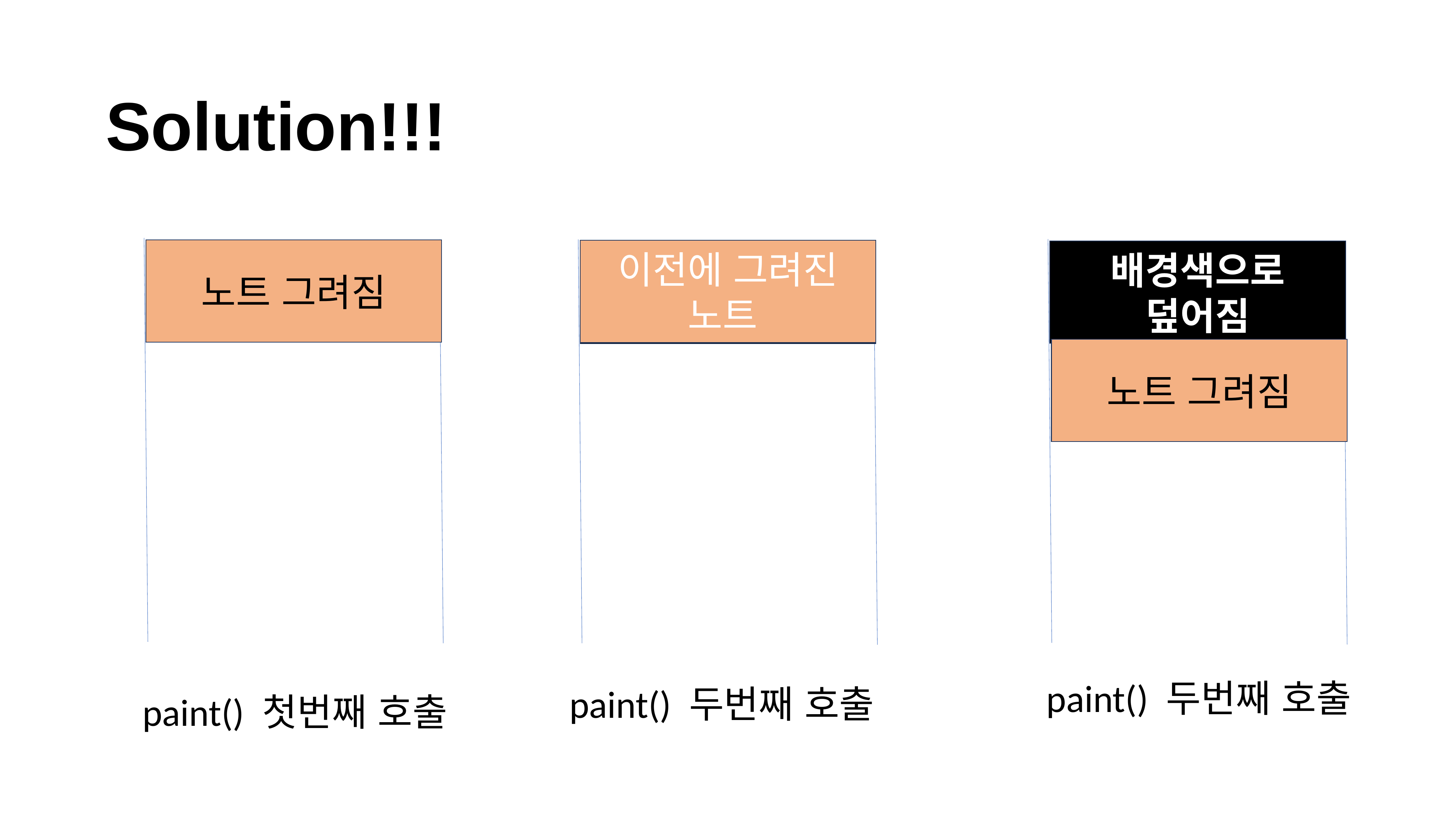

Solution!!!
노트 그려짐
이전에 그려진 노트
배경색으로 덮어짐
배경색으로 덮기
노트 그려짐
paint() 두번째 호출
paint() 두번째 호출
paint() 첫번째 호출